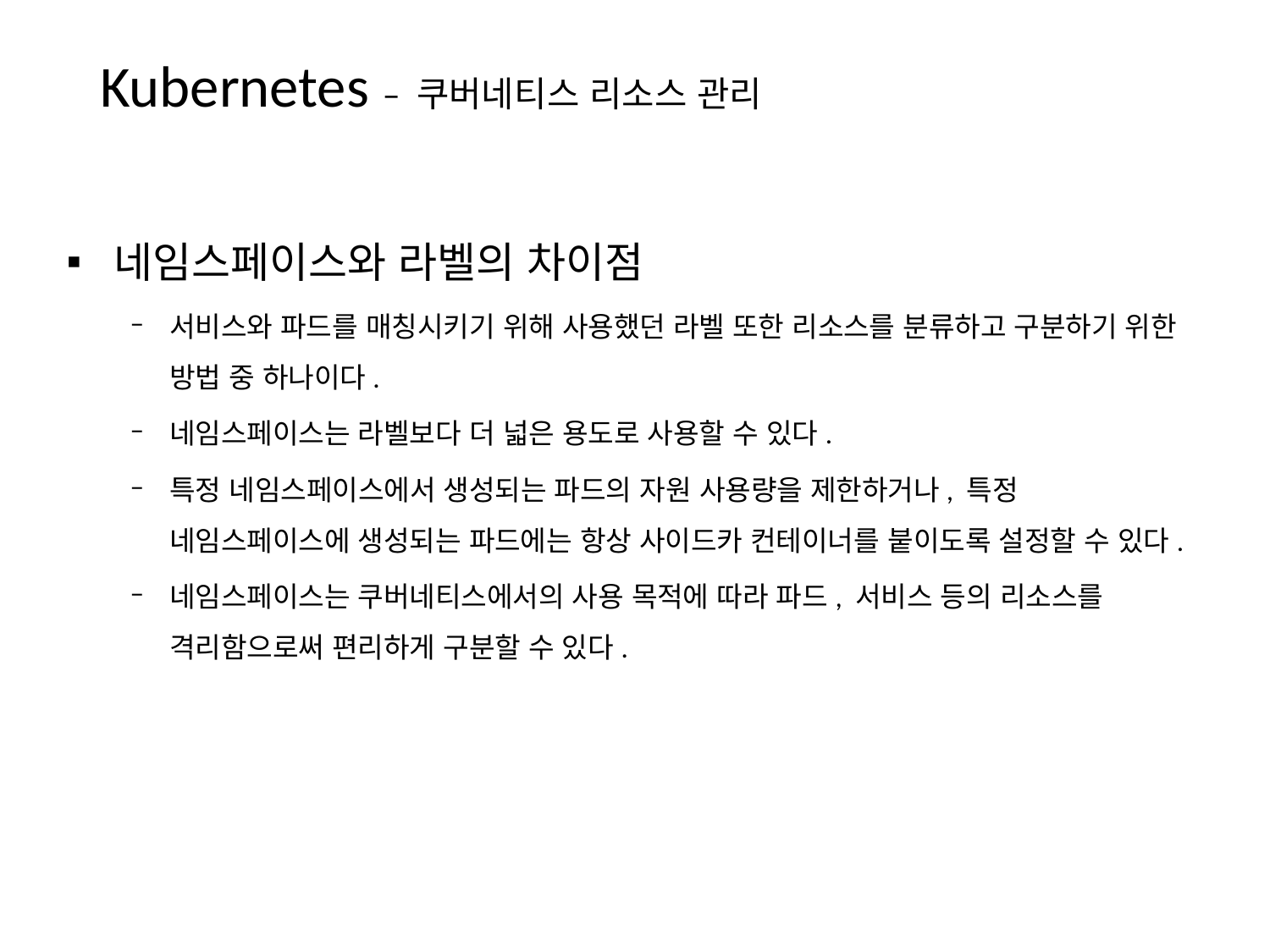

# Kubernetes – 쿠버네티스 리소스 관리
네임스페이스와 라벨의 차이점
서비스와 파드를 매칭시키기 위해 사용했던 라벨 또한 리소스를 분류하고 구분하기 위한 방법 중 하나이다.
네임스페이스는 라벨보다 더 넓은 용도로 사용할 수 있다.
특정 네임스페이스에서 생성되는 파드의 자원 사용량을 제한하거나, 특정 네임스페이스에 생성되는 파드에는 항상 사이드카 컨테이너를 붙이도록 설정할 수 있다.
네임스페이스는 쿠버네티스에서의 사용 목적에 따라 파드, 서비스 등의 리소스를 격리함으로써 편리하게 구분할 수 있다.